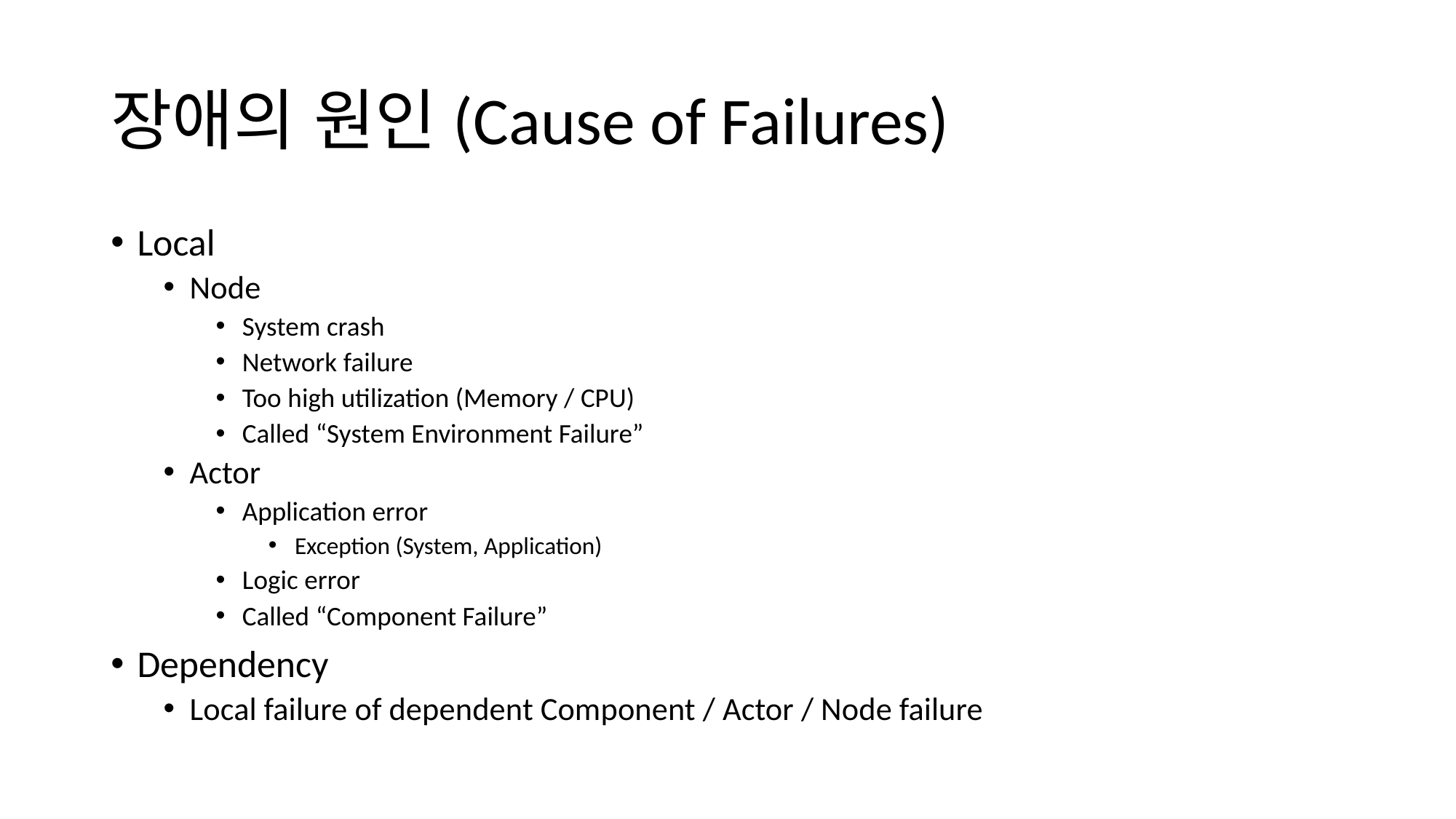

# 장애의 원인(Cause of Failures)
Local
Node
System crash
Network failure
Too high utilization (Memory / CPU)
Called “System Environment Failure”
Actor
Application error
Exception (System, Application)
Logic error
Called “Component Failure”
Dependency
Local failure of dependent Component / Actor / Node failure